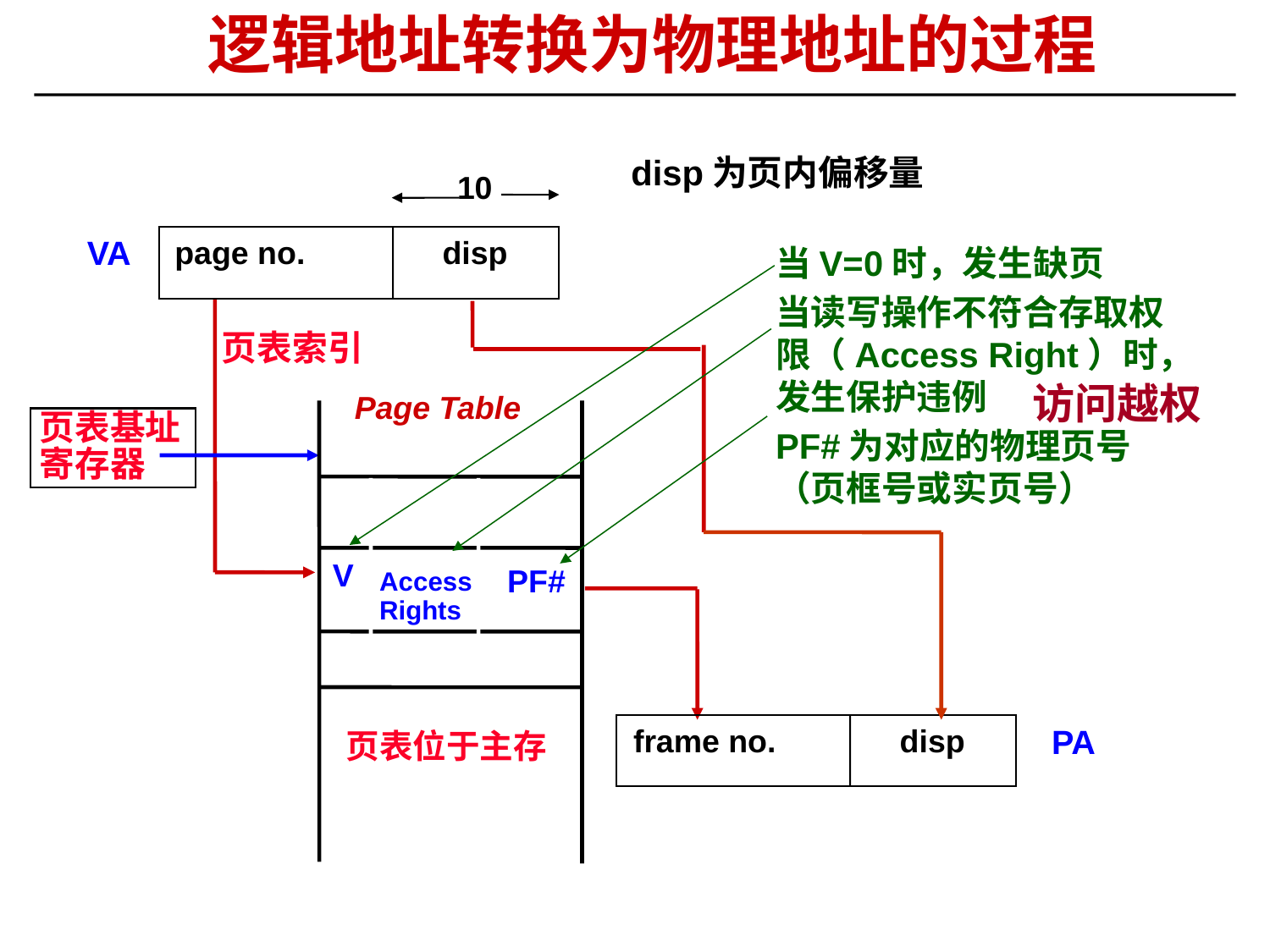

逻辑地址转换为物理地址的过程
disp为页内偏移量
10

VA
page no.
disp
当V=0时，发生缺页
当读写操作不符合存取权限（Access Right）时，发生保护违例
PF#为对应的物理页号（页框号或实页号）

页表索引

访问越权
Page Table

Access
Rights

V
PF#

页表位于主存
页表基址寄存器

frame no.
disp
PA